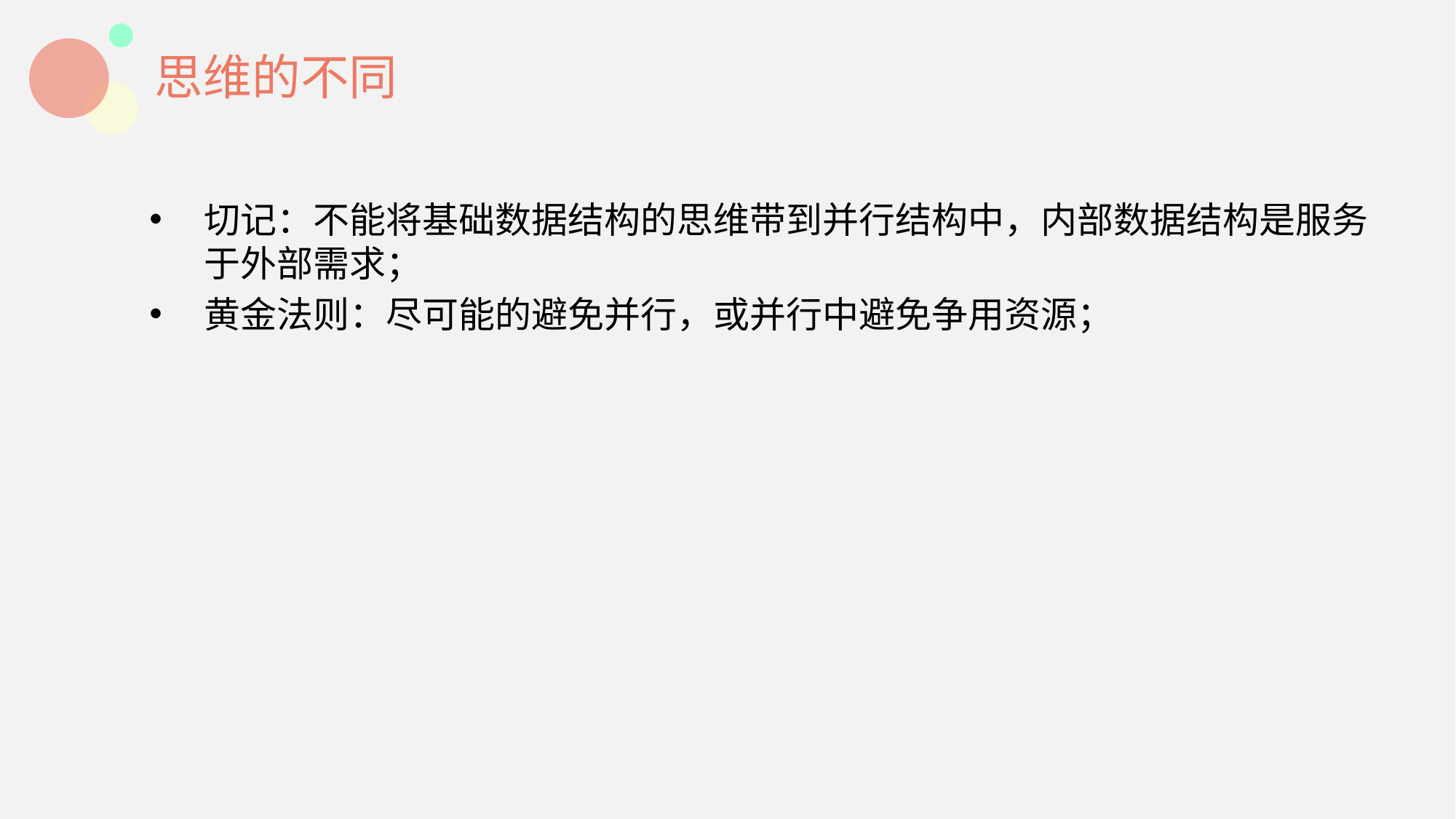

# 思维的不同
切记：不能将基础数据结构的思维带到并行结构中，内部数据结构是服务于外部需求；
黄金法则：尽可能的避免并行，或并行中避免争用资源；